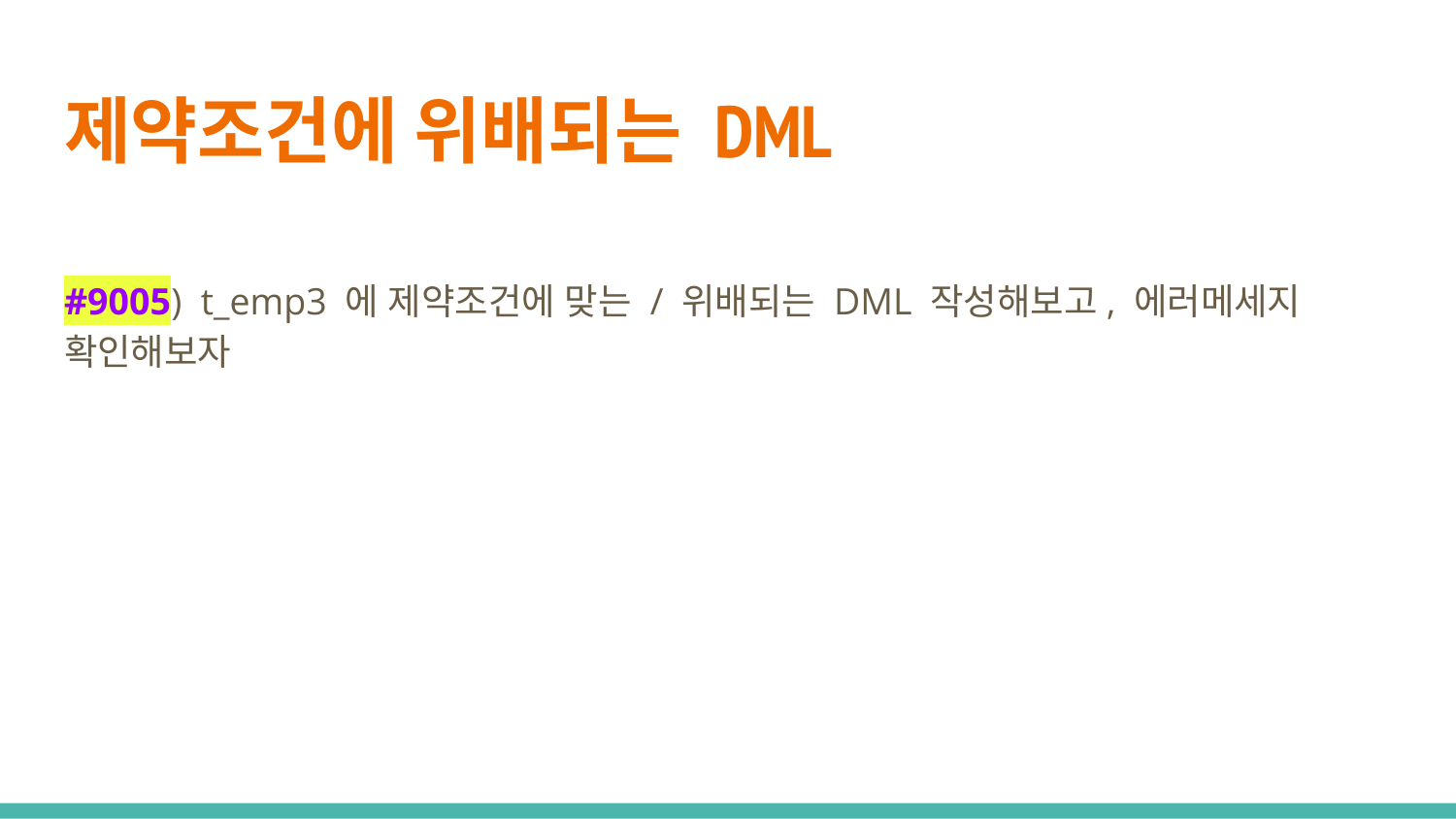

# 제약조건에 위배되는 DML
#9005)  t_emp3 에 제약조건에 맞는 / 위배되는 DML 작성해보고, 에러메세지 확인해보자